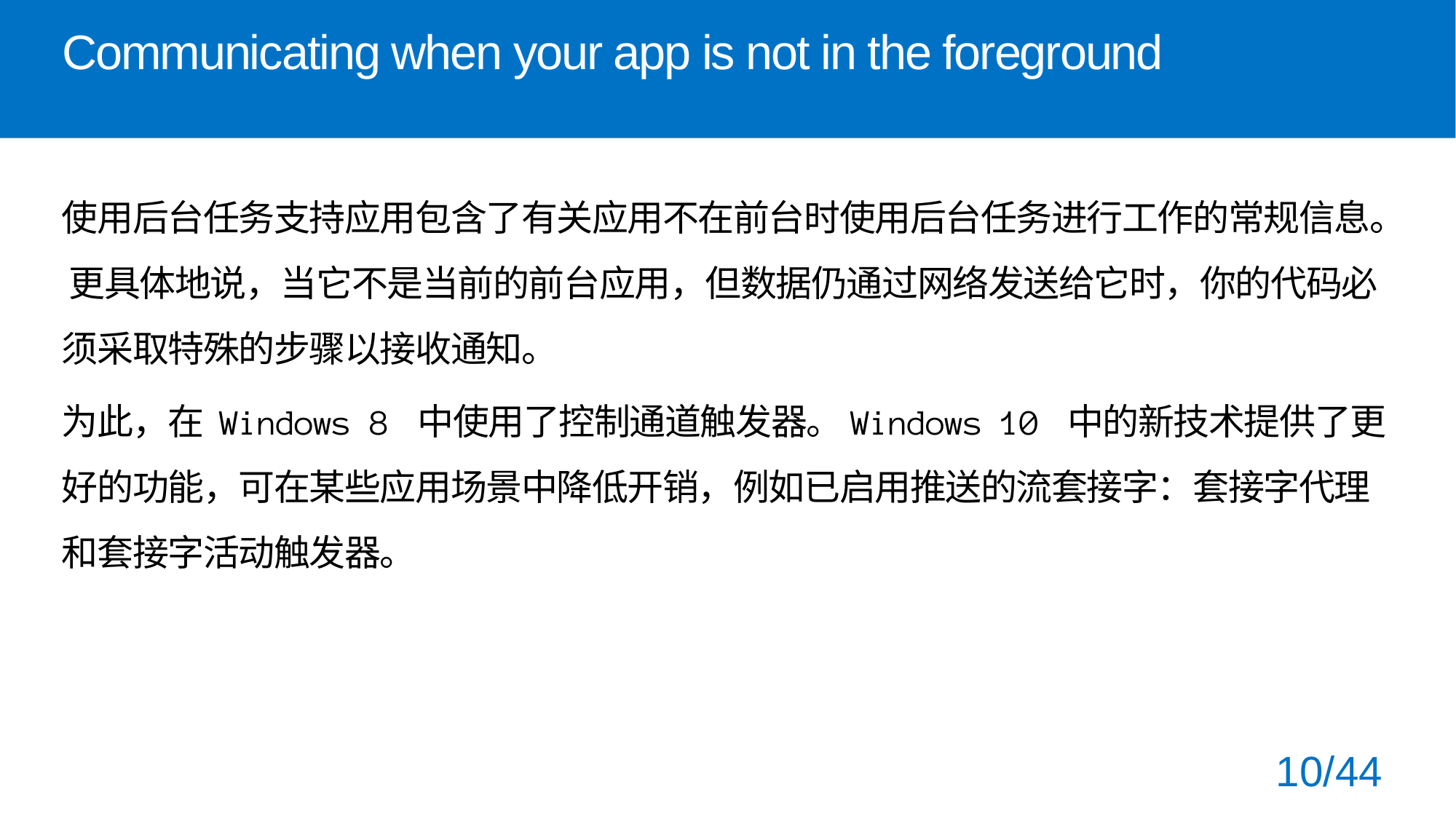

# Communicating when your app is not in the foreground
使用后台任务支持应用包含了有关应用不在前台时使用后台任务进行工作的常规信息。 更具体地说，当它不是当前的前台应用，但数据仍通过网络发送给它时，你的代码必须采取特殊的步骤以接收通知。
为此，在 Windows 8 中使用了控制通道触发器。Windows 10 中的新技术提供了更好的功能，可在某些应用场景中降低开销，例如已启用推送的流套接字：套接字代理和套接字活动触发器。

10